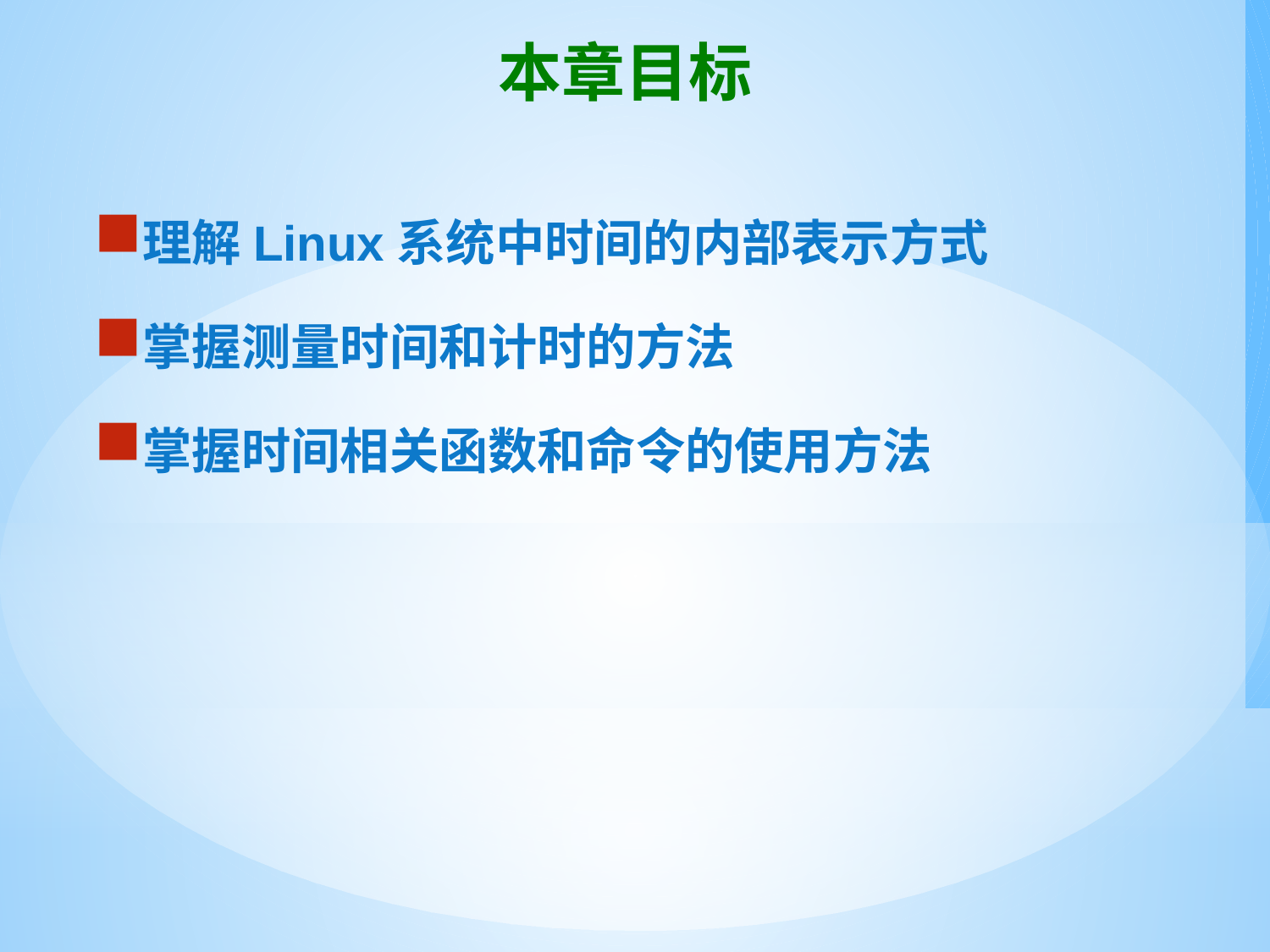

# 本章目标
理解Linux系统中时间的内部表示方式
掌握测量时间和计时的方法
掌握时间相关函数和命令的使用方法